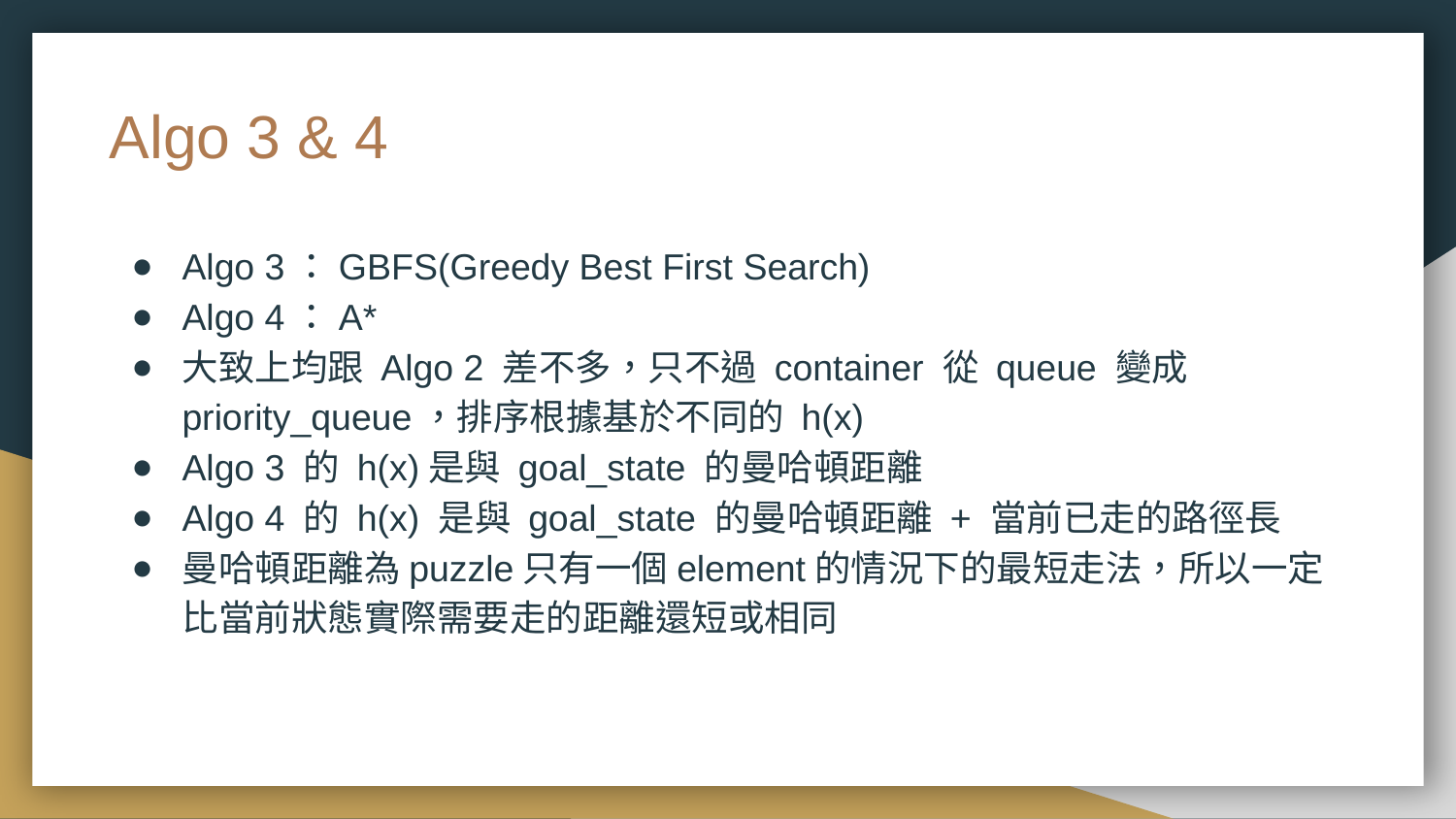

# Algo 3 & 4
Algo 3：GBFS(Greedy Best First Search)
Algo 4：A*
大致上均跟 Algo 2 差不多，只不過 container 從 queue 變成 priority_queue，排序根據基於不同的 h(x)
Algo 3 的 h(x)是與 goal_state 的曼哈頓距離
Algo 4 的 h(x) 是與 goal_state 的曼哈頓距離 + 當前已走的路徑長
曼哈頓距離為puzzle只有一個element的情況下的最短走法，所以一定比當前狀態實際需要走的距離還短或相同